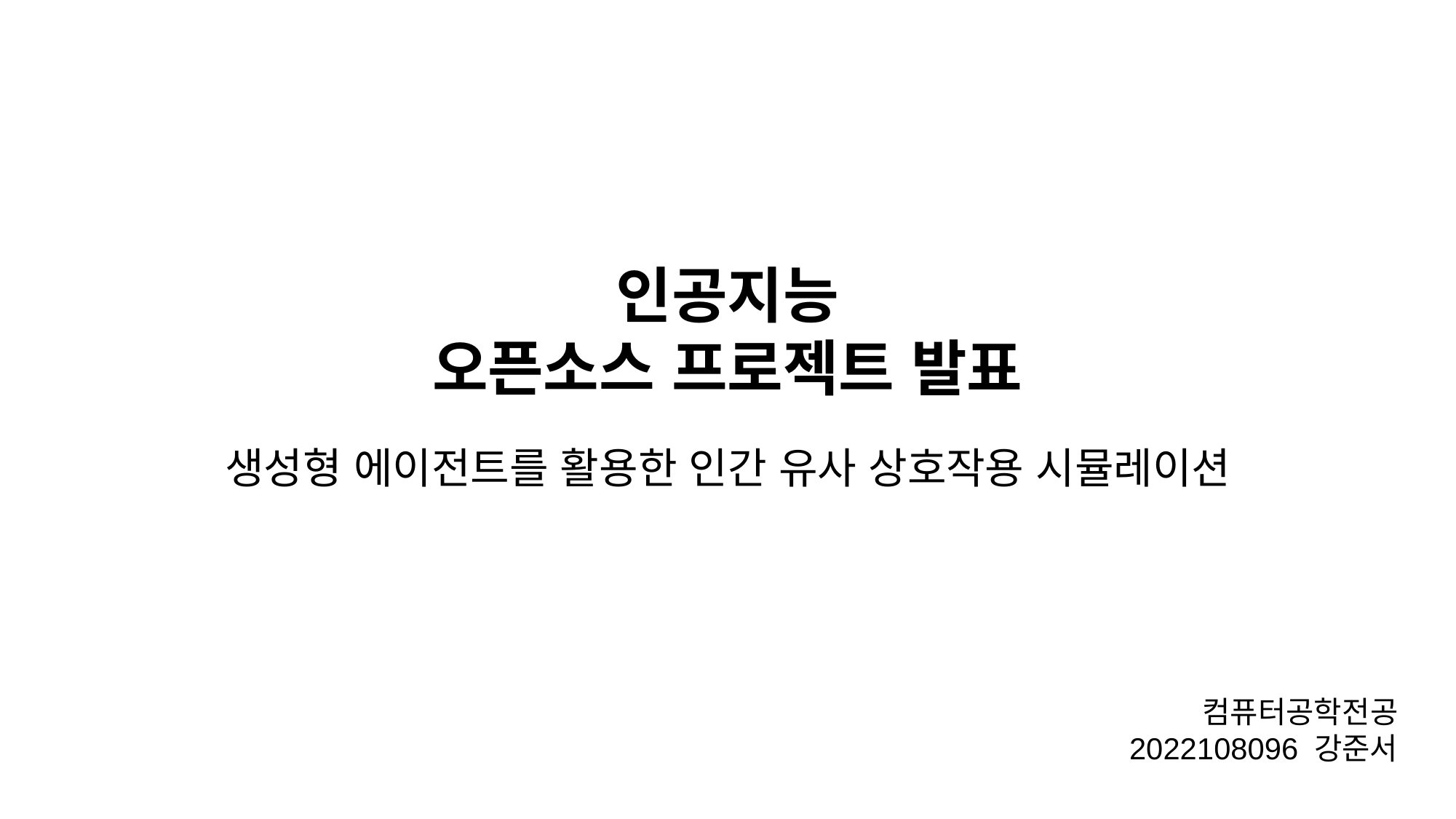

인공지능
오픈소스 프로젝트 발표
생성형 에이전트를 활용한 인간 유사 상호작용 시뮬레이션
컴퓨터공학전공
2022108096 강준서